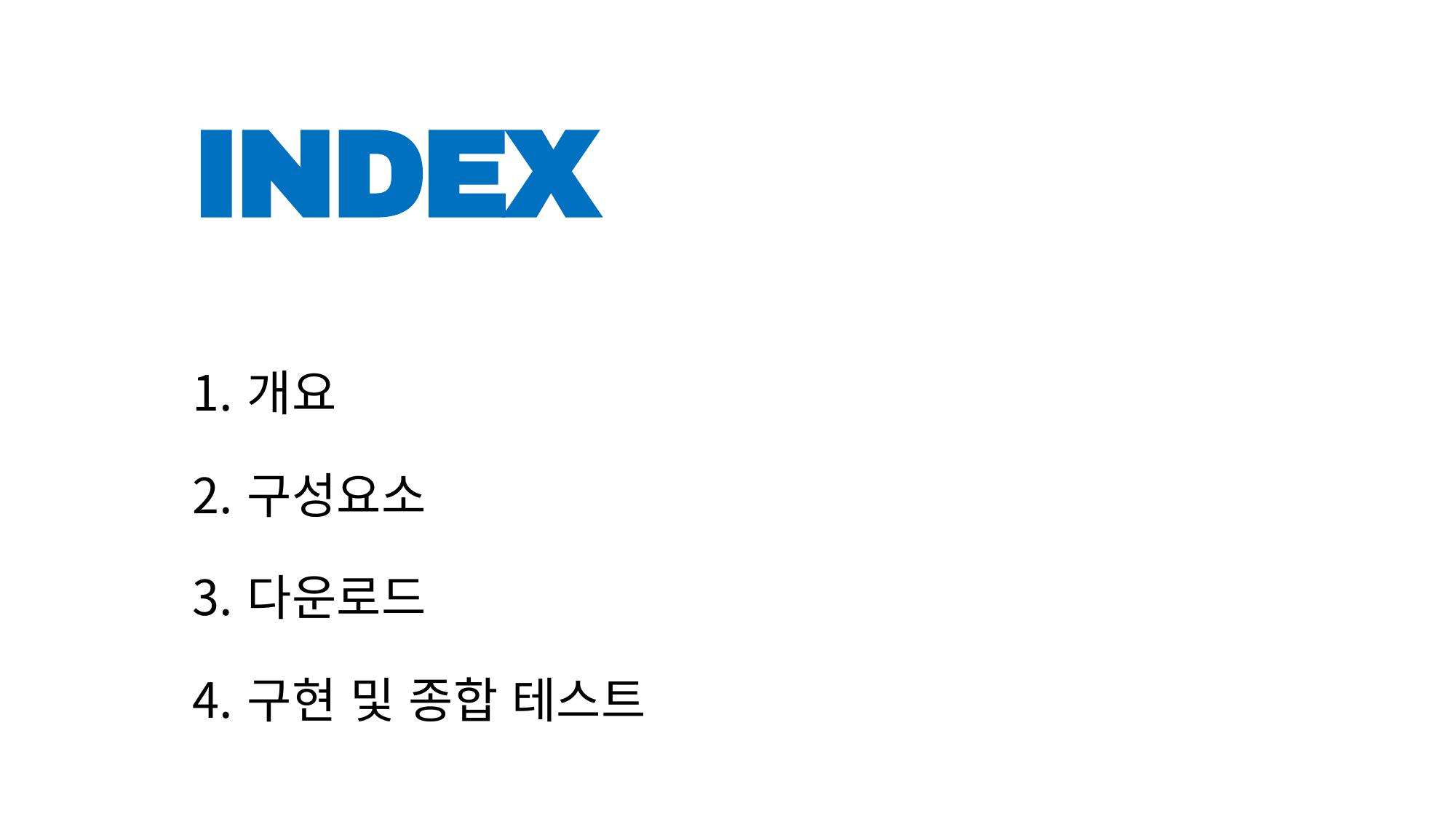

# INDEX
개요
구성요소
다운로드
구현 및 종합 테스트